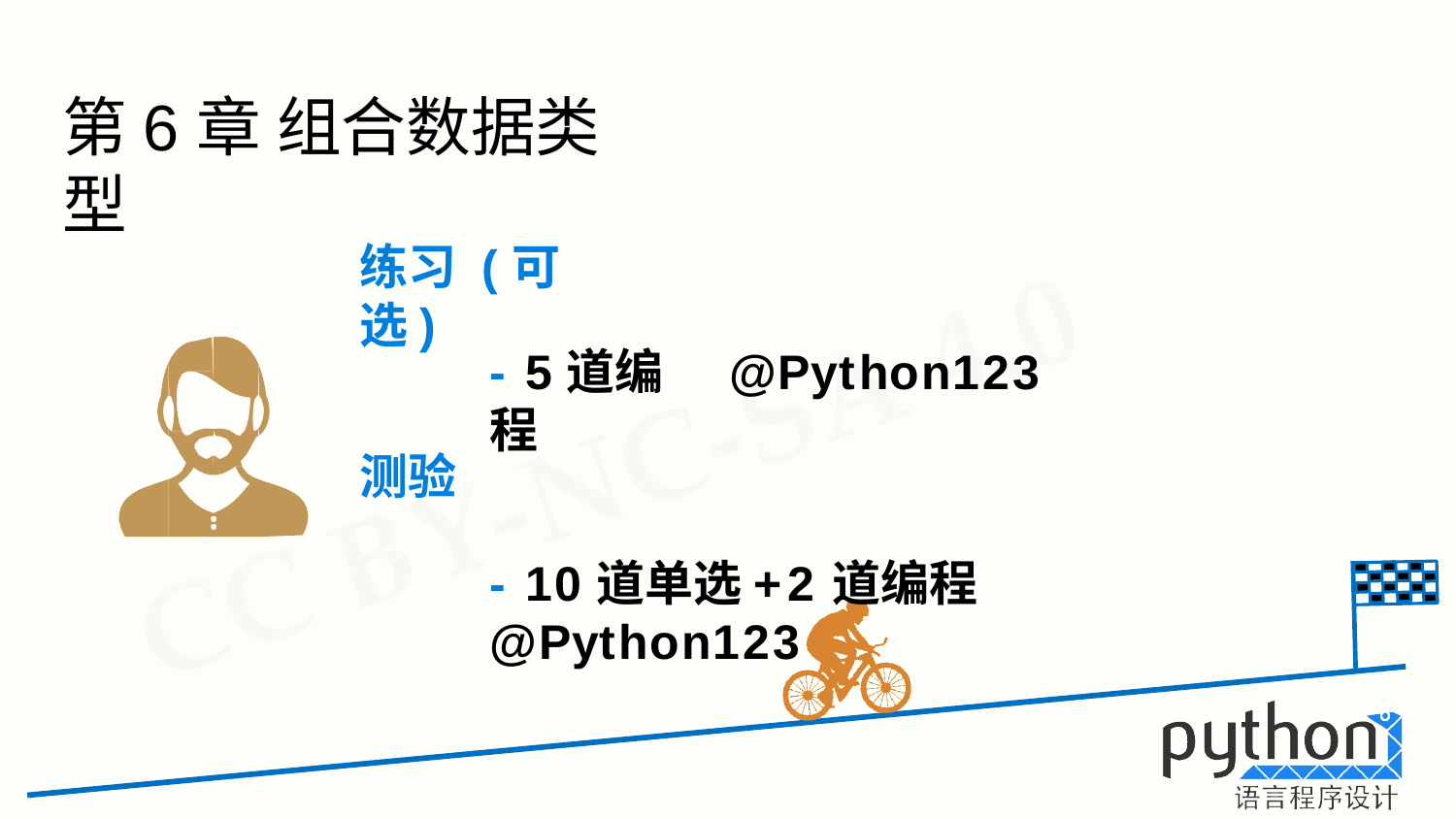

# 第6章 组合数据类型
练习 (可选)

- 5道编程
@Python123
测验

- 10道单选+2道编程	@Python123